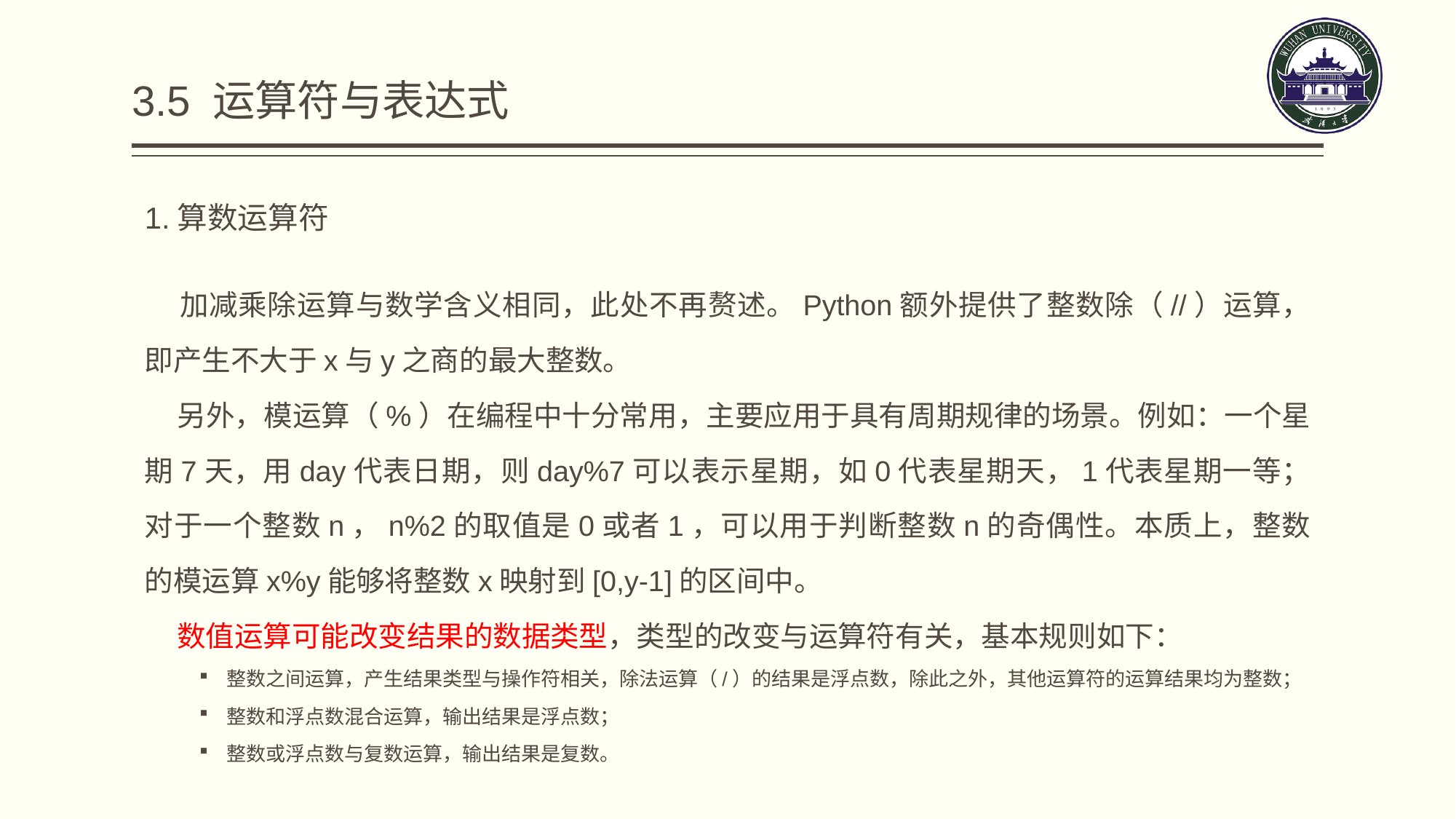

3.5 运算符与表达式
1.算数运算符
    加减乘除运算与数学含义相同，此处不再赘述。Python额外提供了整数除（//）运算，即产生不大于x与y之商的最大整数。
    另外，模运算（%）在编程中十分常用，主要应用于具有周期规律的场景。例如：一个星期7天，用day代表日期，则day%7可以表示星期，如0代表星期天，1代表星期一等；对于一个整数n，n%2的取值是0或者1，可以用于判断整数n的奇偶性。本质上，整数的模运算x%y能够将整数x映射到[0,y-1]的区间中。
    数值运算可能改变结果的数据类型，类型的改变与运算符有关，基本规则如下：
整数之间运算，产生结果类型与操作符相关，除法运算（/）的结果是浮点数，除此之外，其他运算符的运算结果均为整数；
整数和浮点数混合运算，输出结果是浮点数；
整数或浮点数与复数运算，输出结果是复数。